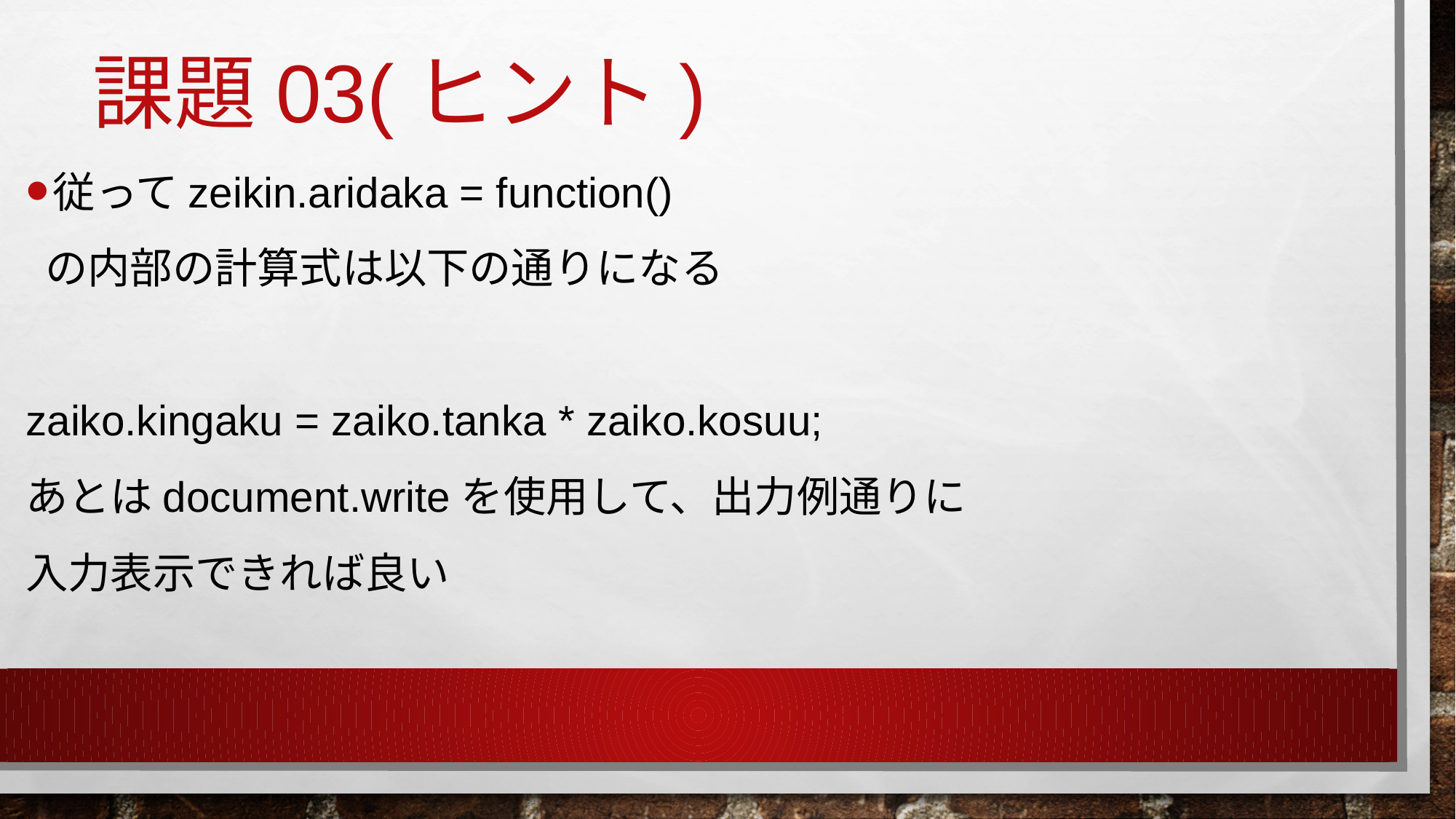

# 課題03(ヒント)
従ってzeikin.aridaka = function()
 の内部の計算式は以下の通りになる

zaiko.kingaku = zaiko.tanka * zaiko.kosuu;
あとはdocument.writeを使用して、出力例通りに
入力表示できれば良い